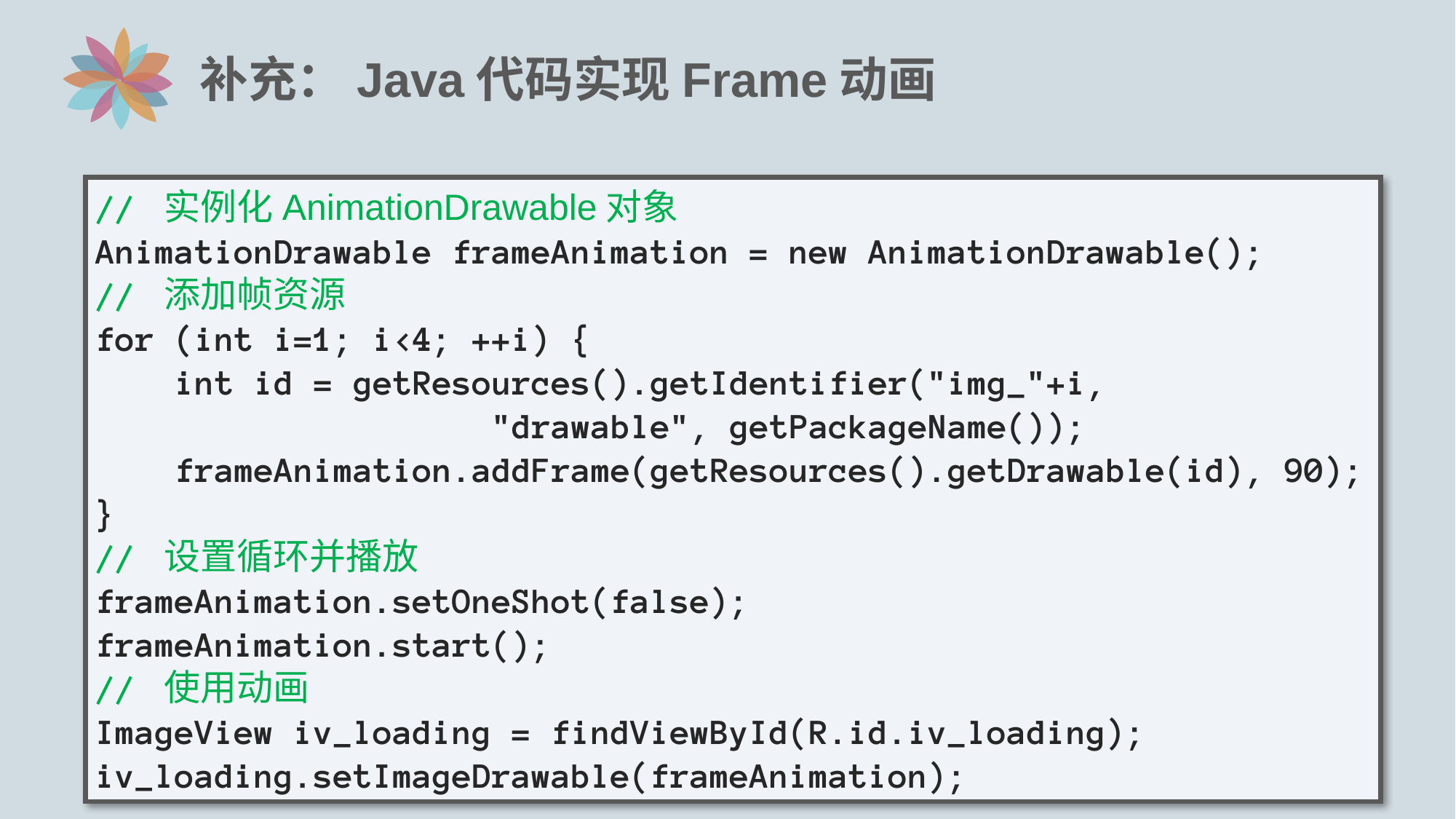

# 补充：Java代码实现Frame动画

// 实例化AnimationDrawable对象
AnimationDrawable frameAnimation = new AnimationDrawable();
// 添加帧资源
for (int i=1; i<4; ++i) {
    int id = getResources().getIdentifier("img_"+i,
                    "drawable", getPackageName());
    frameAnimation.addFrame(getResources().getDrawable(id), 90);
}
// 设置循环并播放
frameAnimation.setOneShot(false);
frameAnimation.start();
// 使用动画
ImageView iv_loading = findViewById(R.id.iv_loading);
iv_loading.setImageDrawable(frameAnimation);